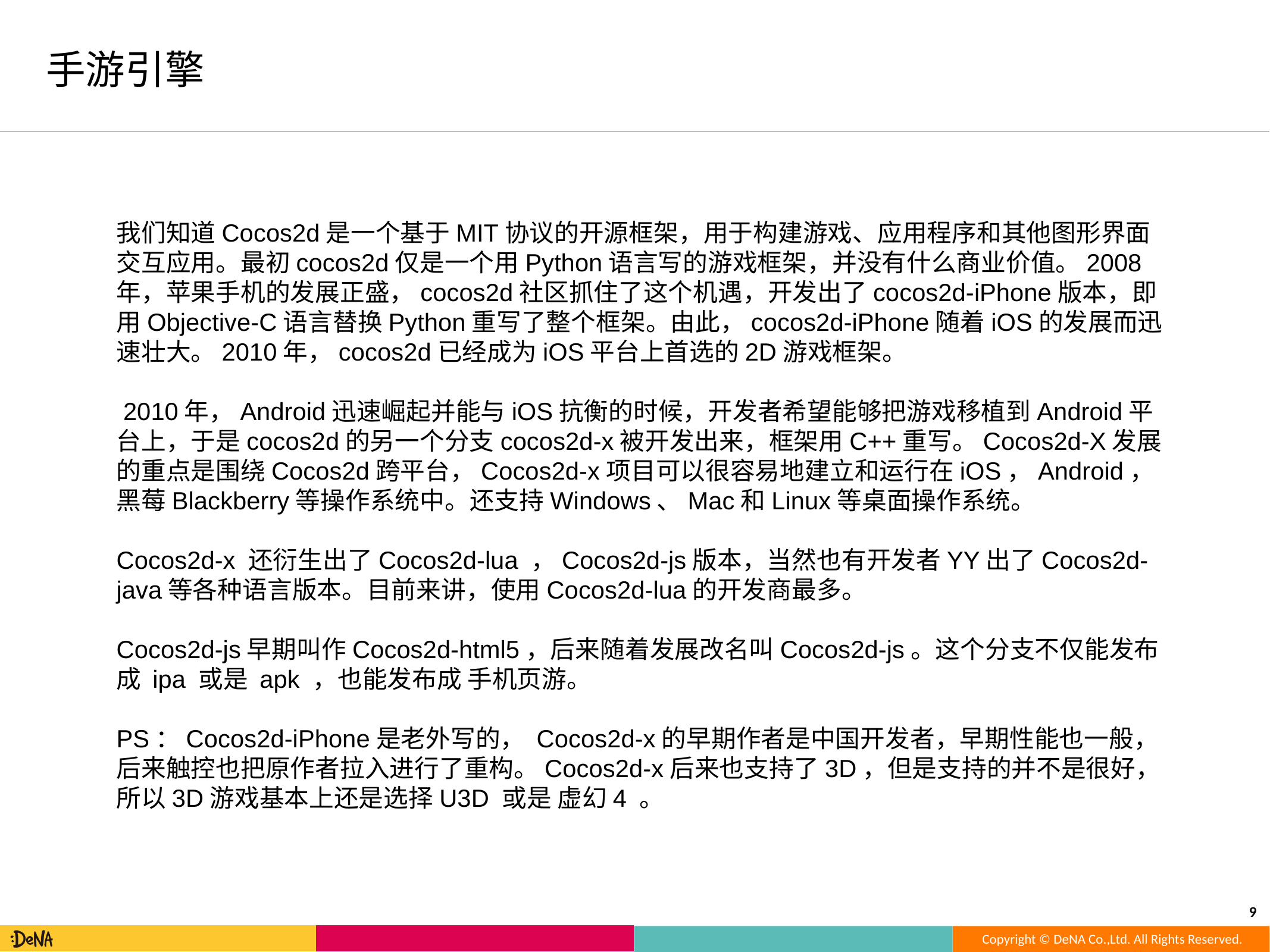

手游引擎
我们知道Cocos2d是一个基于MIT协议的开源框架，用于构建游戏、应用程序和其他图形界面交互应用。最初cocos2d仅是一个用Python语言写的游戏框架，并没有什么商业价值。2008年，苹果手机的发展正盛，cocos2d社区抓住了这个机遇，开发出了cocos2d-iPhone版本，即用Objective-C语言替换Python重写了整个框架。由此，cocos2d-iPhone随着iOS的发展而迅速壮大。2010年，cocos2d已经成为iOS平台上首选的2D游戏框架。

 2010年，Android迅速崛起并能与iOS抗衡的时候，开发者希望能够把游戏移植到Android平台上，于是cocos2d的另一个分支cocos2d-x被开发出来，框架用C++重写。Cocos2d-X发展的重点是围绕Cocos2d跨平台，Cocos2d-x项目可以很容易地建立和运行在iOS，Android，黑莓Blackberry等操作系统中。还支持Windows、Mac和Linux等桌面操作系统。

Cocos2d-x 还衍生出了Cocos2d-lua ，Cocos2d-js版本，当然也有开发者YY出了Cocos2d-java等各种语言版本。目前来讲，使用Cocos2d-lua的开发商最多。

Cocos2d-js早期叫作Cocos2d-html5，后来随着发展改名叫Cocos2d-js。这个分支不仅能发布成 ipa 或是 apk ，也能发布成 手机页游。

PS：Cocos2d-iPhone是老外写的， Cocos2d-x的早期作者是中国开发者，早期性能也一般，后来触控也把原作者拉入进行了重构。Cocos2d-x后来也支持了3D，但是支持的并不是很好，所以3D游戏基本上还是选择U3D 或是 虚幻4 。
9